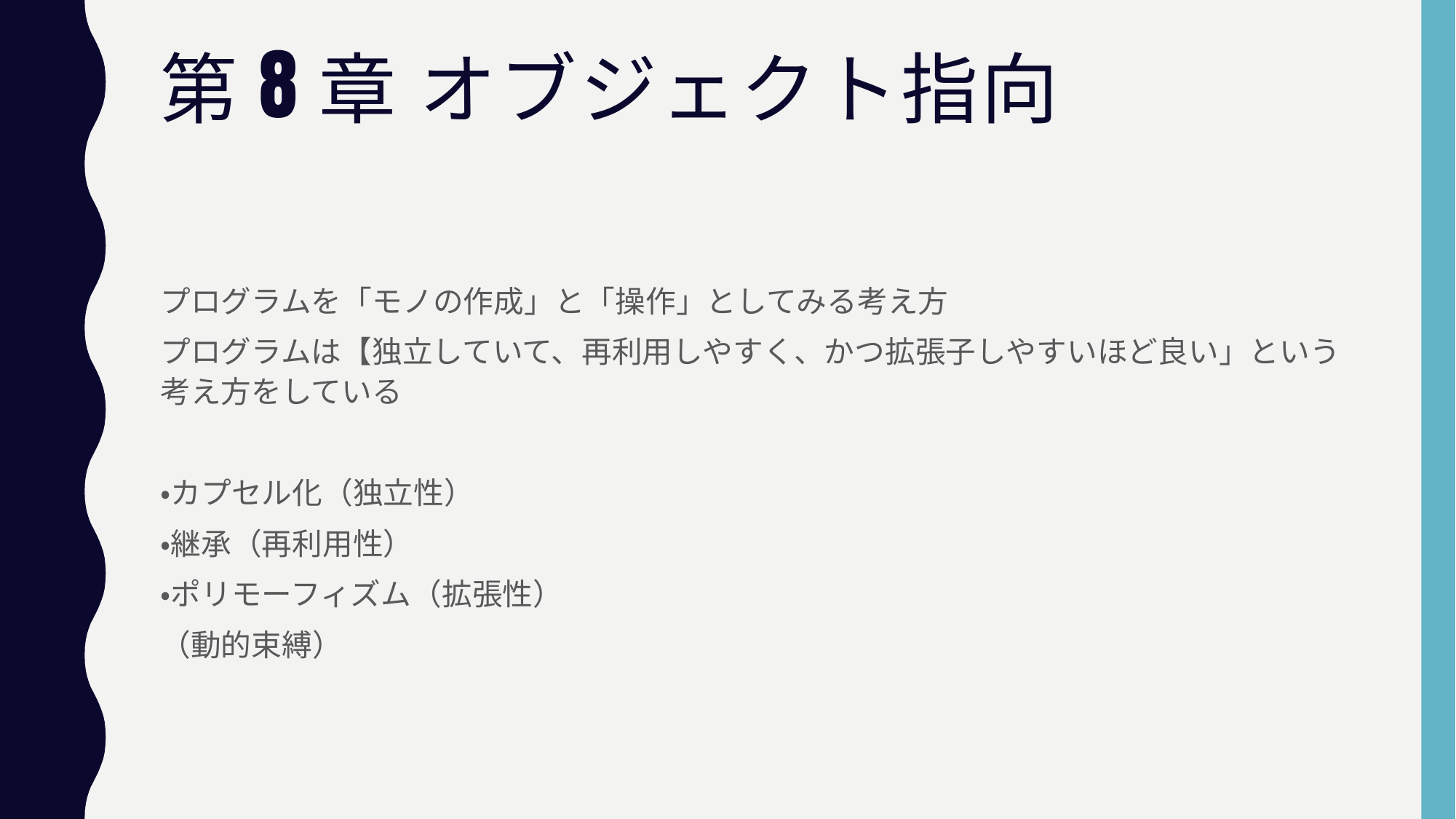

# 第8章 オブジェクト指向
プログラムを「モノの作成」と「操作」としてみる考え方
プログラムは【独立していて、再利用しやすく、かつ拡張子しやすいほど良い」という考え方をしている

・カプセル化（独立性）
・継承（再利用性）
・ポリモーフィズム（拡張性）
（動的束縛）